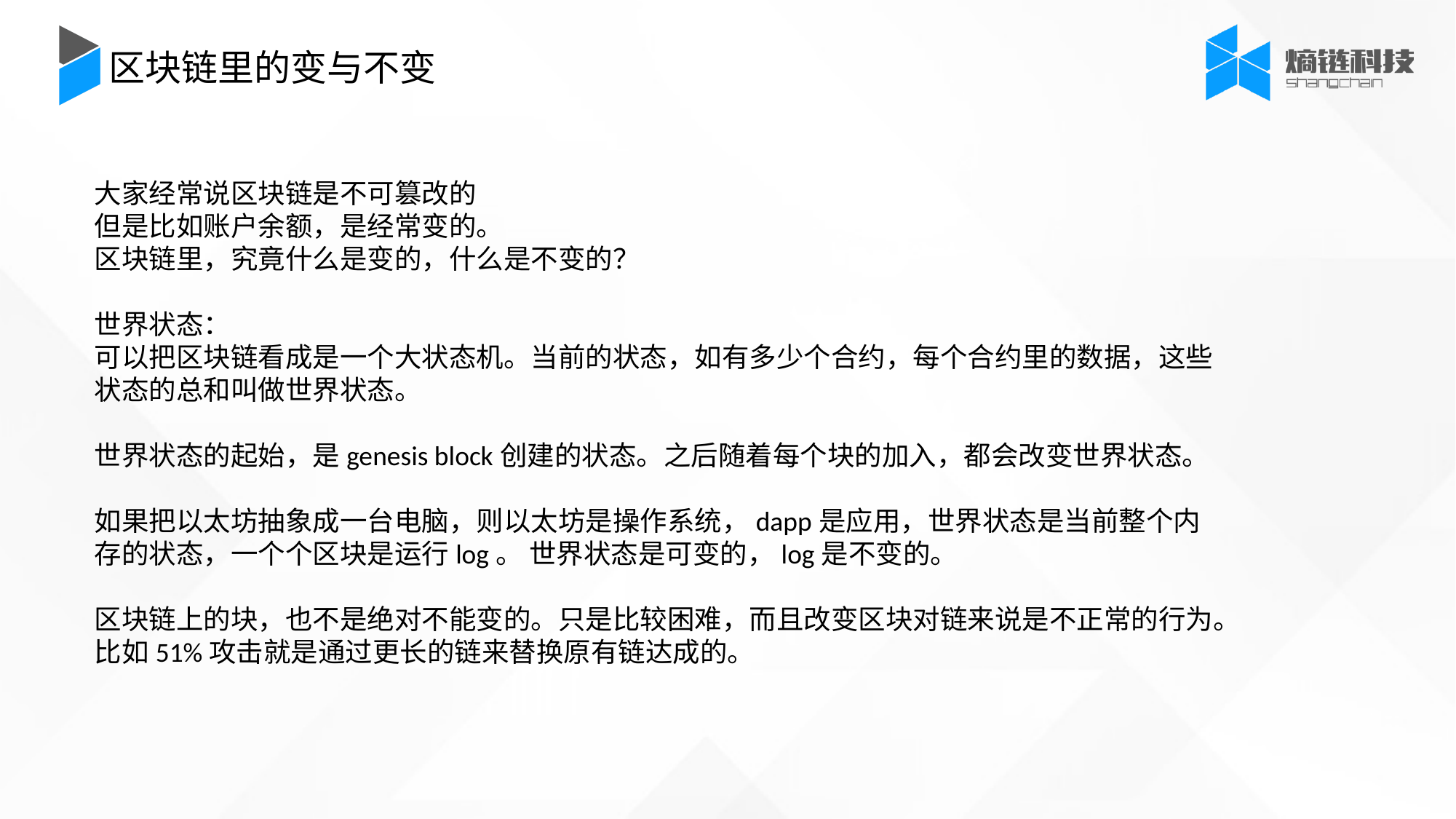

区块链里的变与不变
大家经常说区块链是不可篡改的
但是比如账户余额，是经常变的。
区块链里，究竟什么是变的，什么是不变的？

世界状态：
可以把区块链看成是一个大状态机。当前的状态，如有多少个合约，每个合约里的数据，这些状态的总和叫做世界状态。

世界状态的起始，是genesis block创建的状态。之后随着每个块的加入，都会改变世界状态。

如果把以太坊抽象成一台电脑，则以太坊是操作系统，dapp是应用，世界状态是当前整个内存的状态，一个个区块是运行log。 世界状态是可变的，log是不变的。

区块链上的块，也不是绝对不能变的。只是比较困难，而且改变区块对链来说是不正常的行为。比如51%攻击就是通过更长的链来替换原有链达成的。